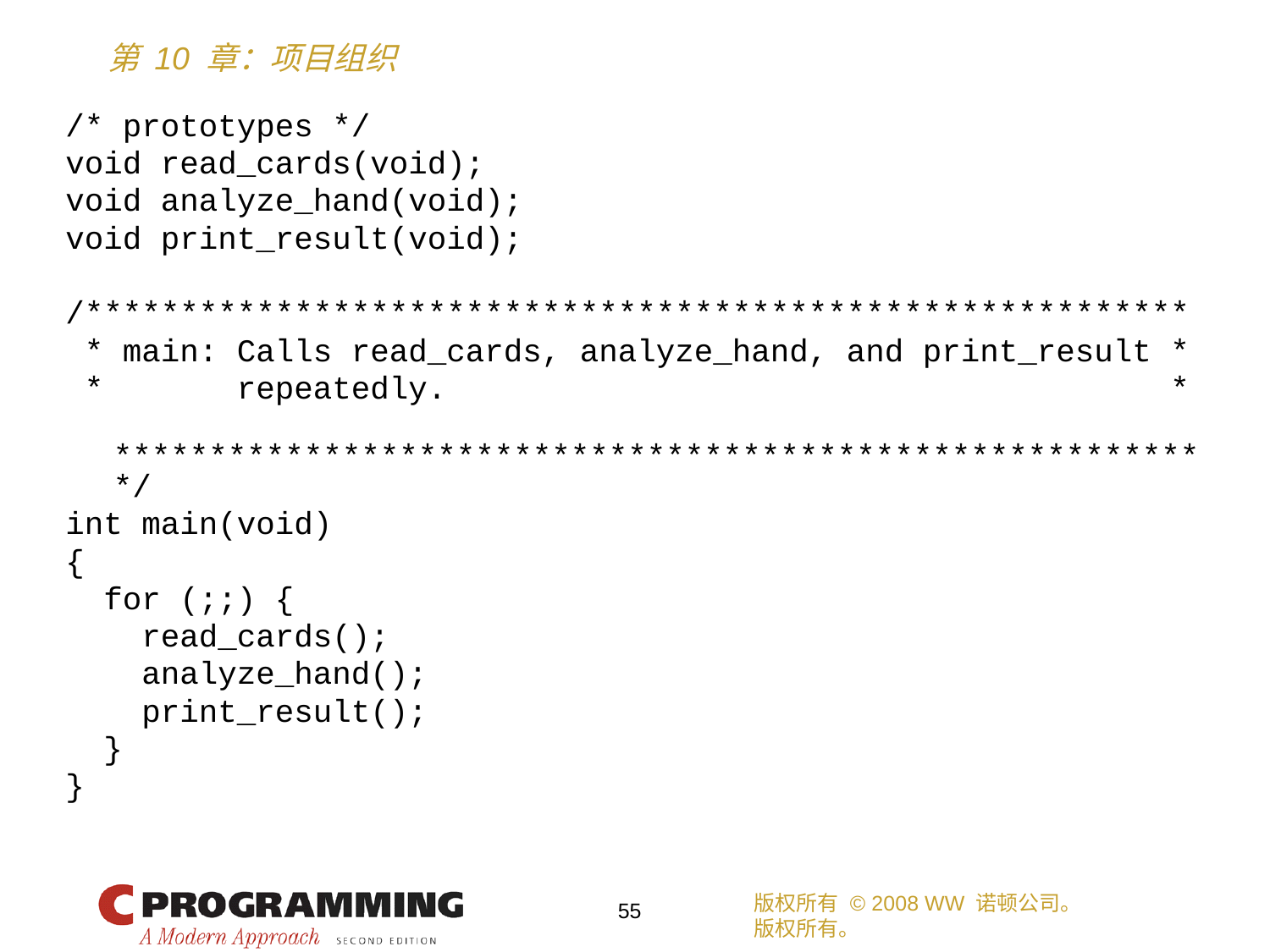

/* prototypes */
void read_cards(void);
void analyze_hand(void);
void print_result(void);

/**********************************************************
 * main: Calls read_cards, analyze_hand, and print_result *
 *       repeatedly.                                      *
 **********************************************************/
int main(void)
{
  for (;;) {
    read_cards();
    analyze_hand();
    print_result();
  }
}
版权所有 © 2008 WW 诺顿公司。
版权所有。
55